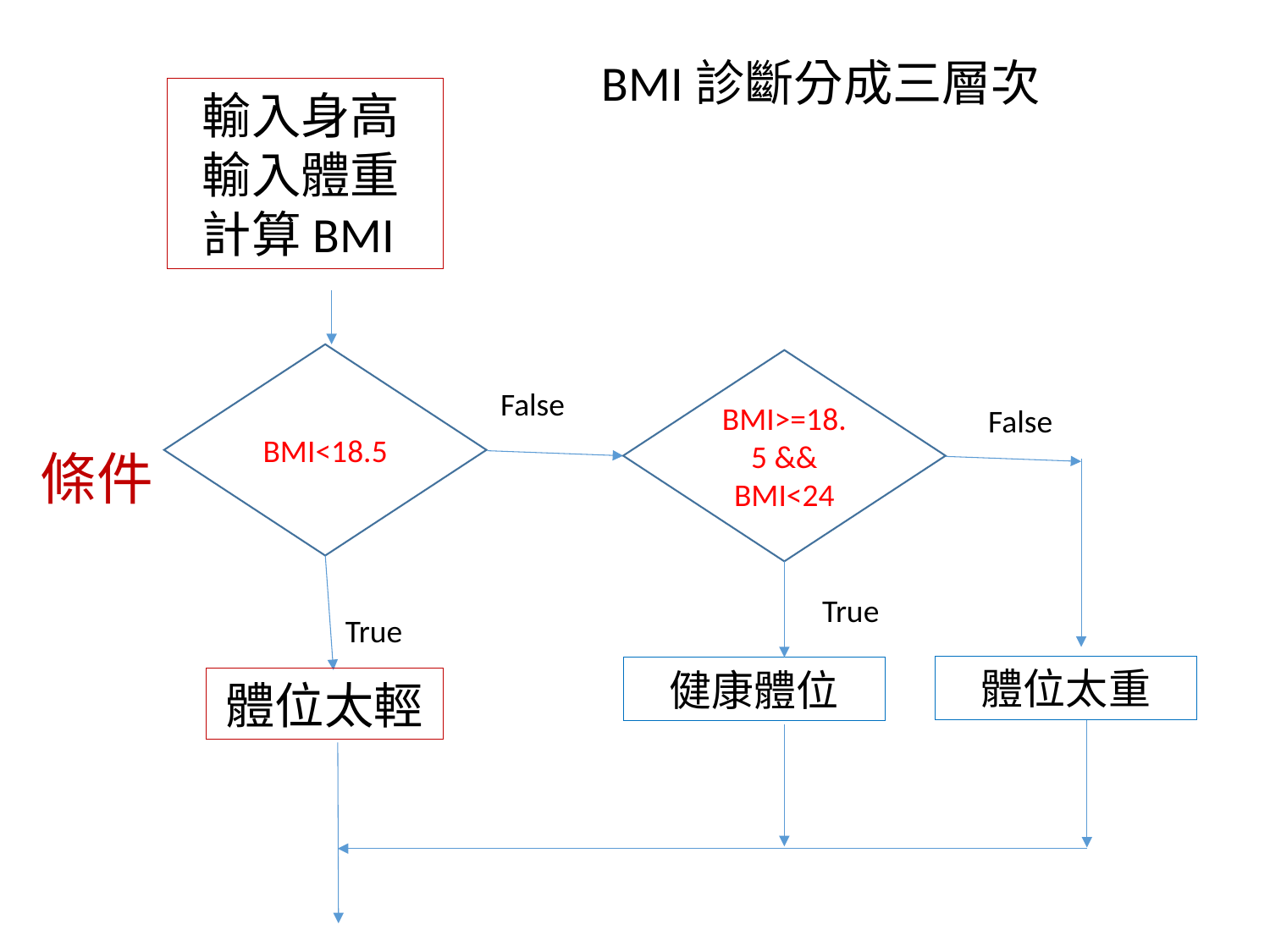

# BMI診斷分成三層次
 輸入身高
 輸入體重
 計算BMI
BMI<18.5
BMI>=18.5 && BMI<24
False
False
條件
True
True
體位太重
健康體位
體位太輕